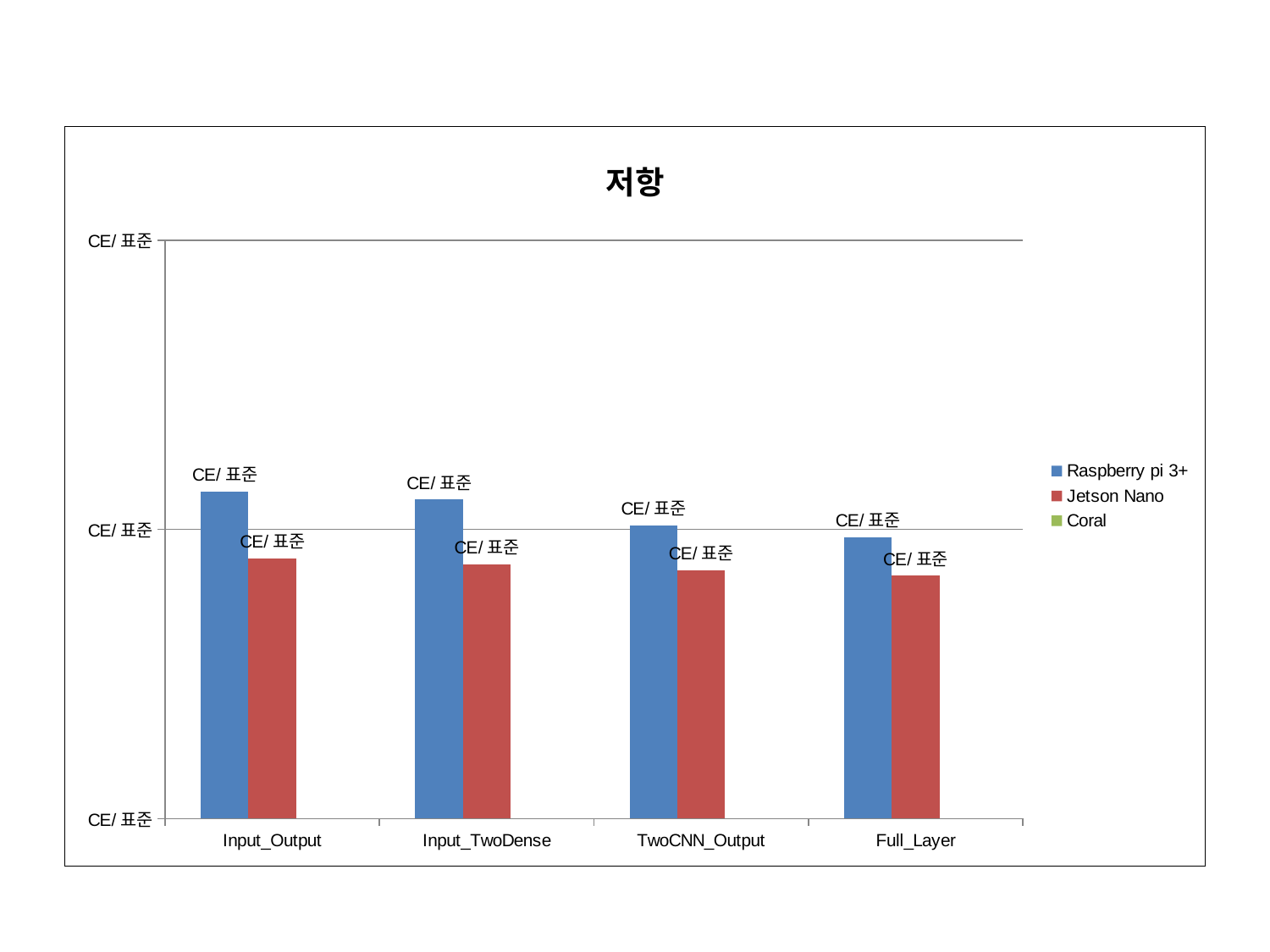

### Chart: 저항

| Category | Raspberry pi 3+ | Jetson Nano | Coral |
|---|---|---|---|
| Input_Output | 5.654 | 4.5 | None |
| Input_TwoDense | 5.517 | 4.4 | None |
| TwoCNN_Output | 5.075 | 4.3 | None |
| Full_Layer | 4.87 | 4.2 | None |